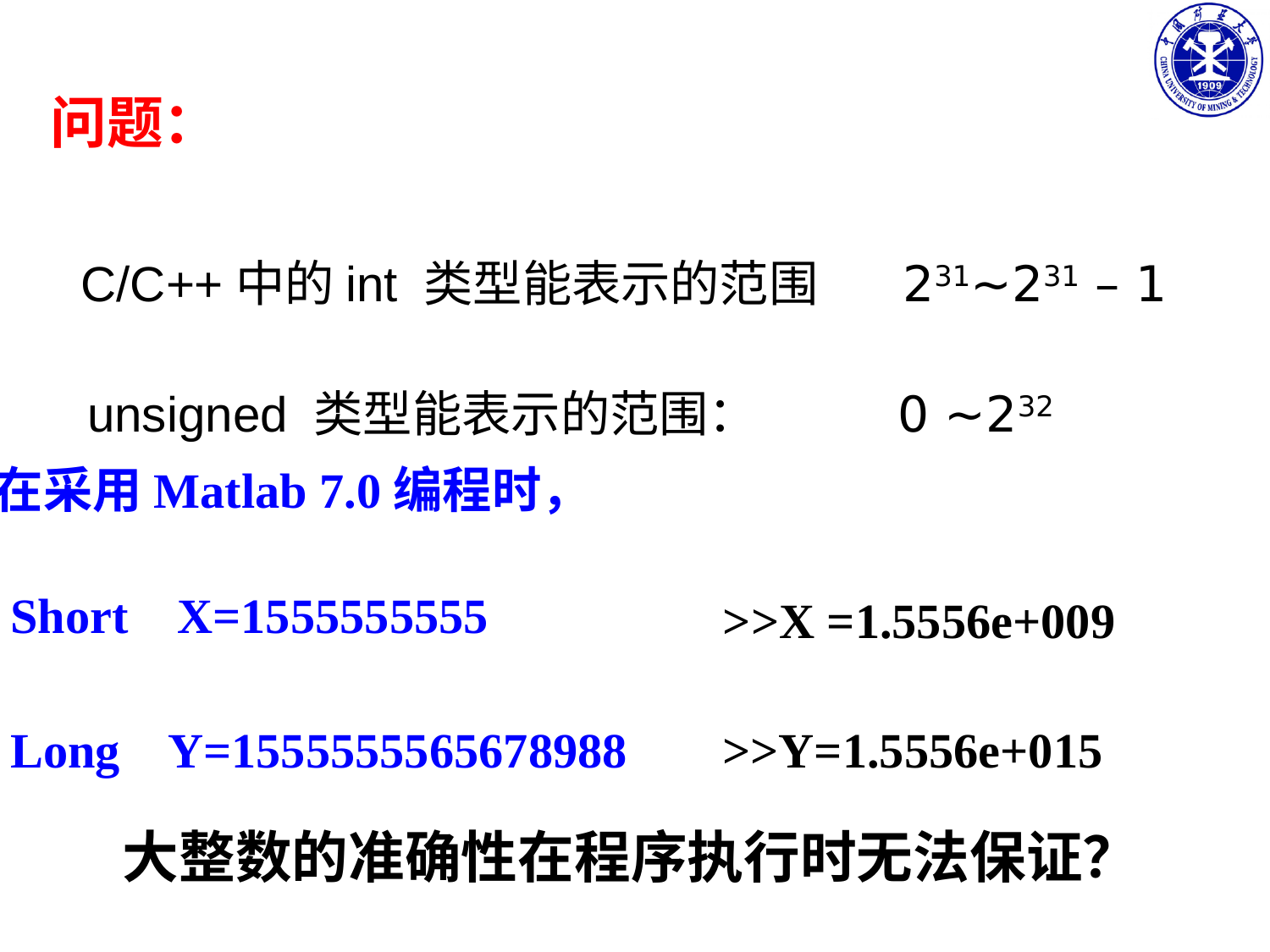

问题：
 C/C++中的int 类型能表示的范围
231~231 – 1
unsigned 类型能表示的范围：
0 ~232
在采用Matlab 7.0编程时，
Short    X=1555555555
 >>X =1.5556e+009
Long    Y=1555555565678988
>>Y=1.5556e+015
大整数的准确性在程序执行时无法保证？